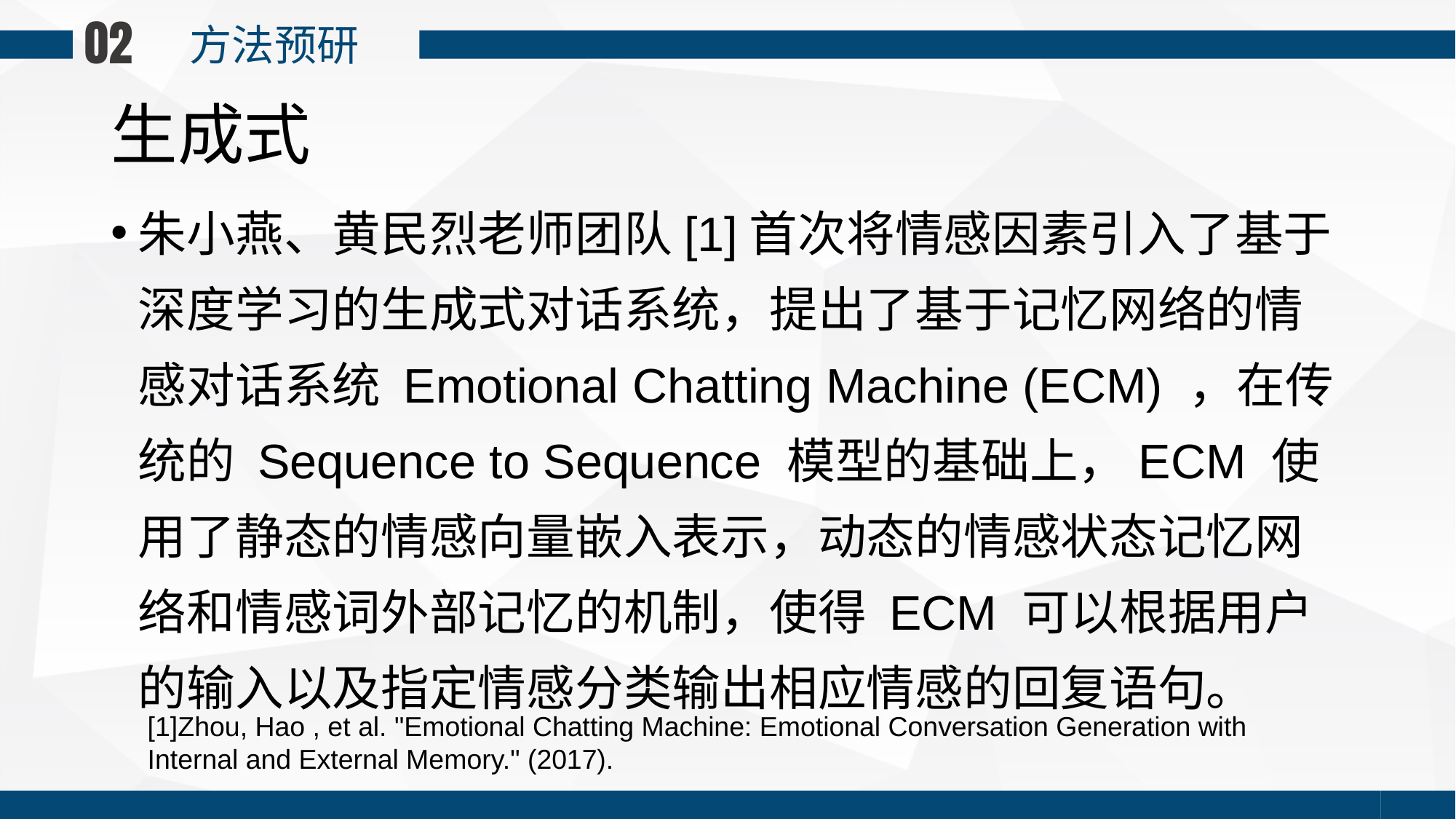

02
方法预研

# 生成式
朱小燕、黄民烈老师团队[1]首次将情感因素引入了基于深度学习的生成式对话系统，提出了基于记忆网络的情感对话系统 Emotional Chatting Machine (ECM) ，在传统的 Sequence to Sequence 模型的基础上，ECM 使用了静态的情感向量嵌入表示，动态的情感状态记忆网络和情感词外部记忆的机制，使得 ECM 可以根据用户的输入以及指定情感分类输出相应情感的回复语句。
[1]Zhou, Hao , et al. "Emotional Chatting Machine: Emotional Conversation Generation with Internal and External Memory." (2017).